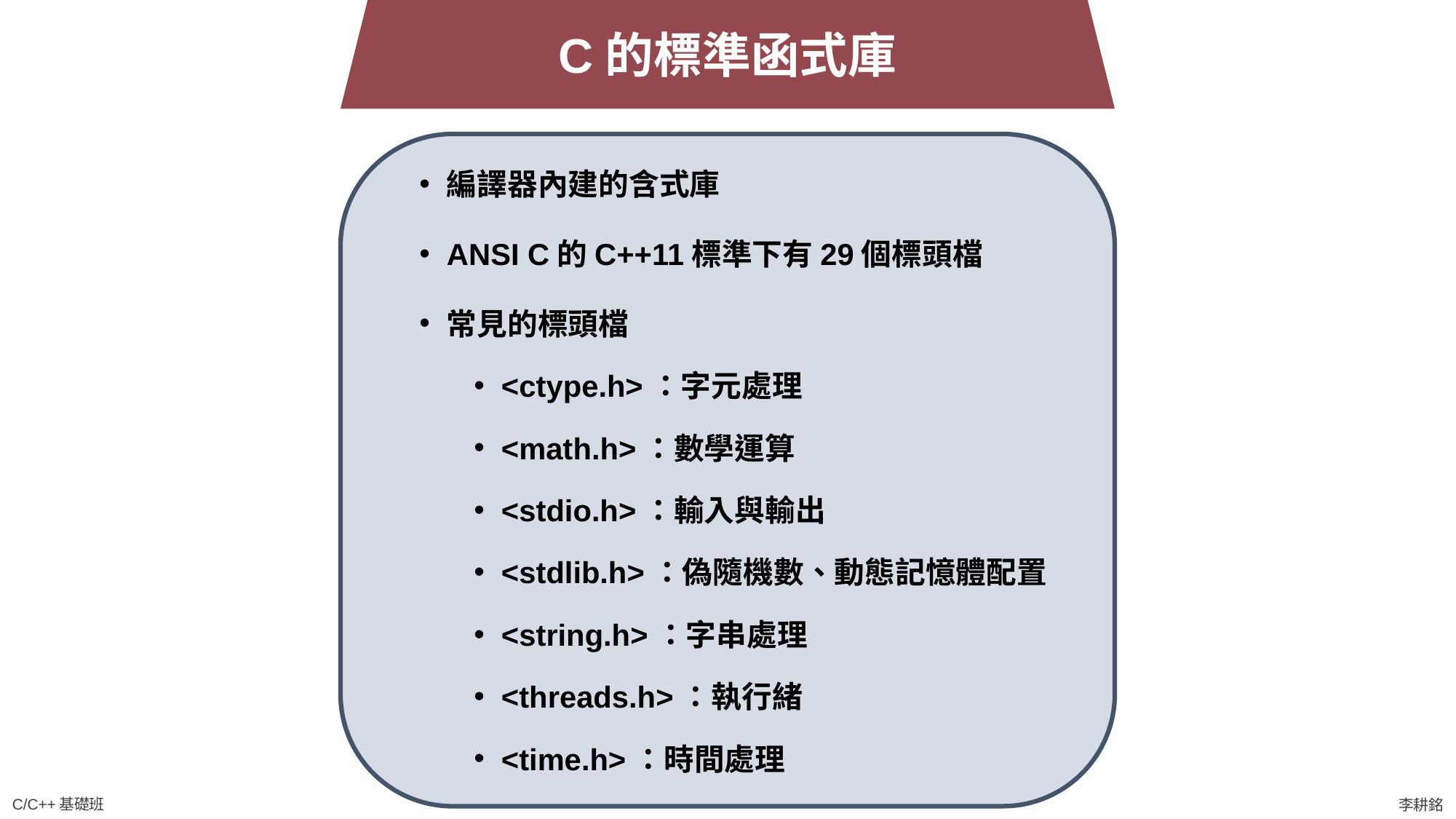

C的標準函式庫

編譯器內建的含式庫
ANSI C的C++11標準下有29個標頭檔
常見的標頭檔
<ctype.h>：字元處理
<math.h>：數學運算
<stdio.h>：輸入與輸出
<stdlib.h>：偽隨機數、動態記憶體配置
<string.h>：字串處理
<threads.h>：執行緒
<time.h>：時間處理

C/C++基礎班
李耕銘